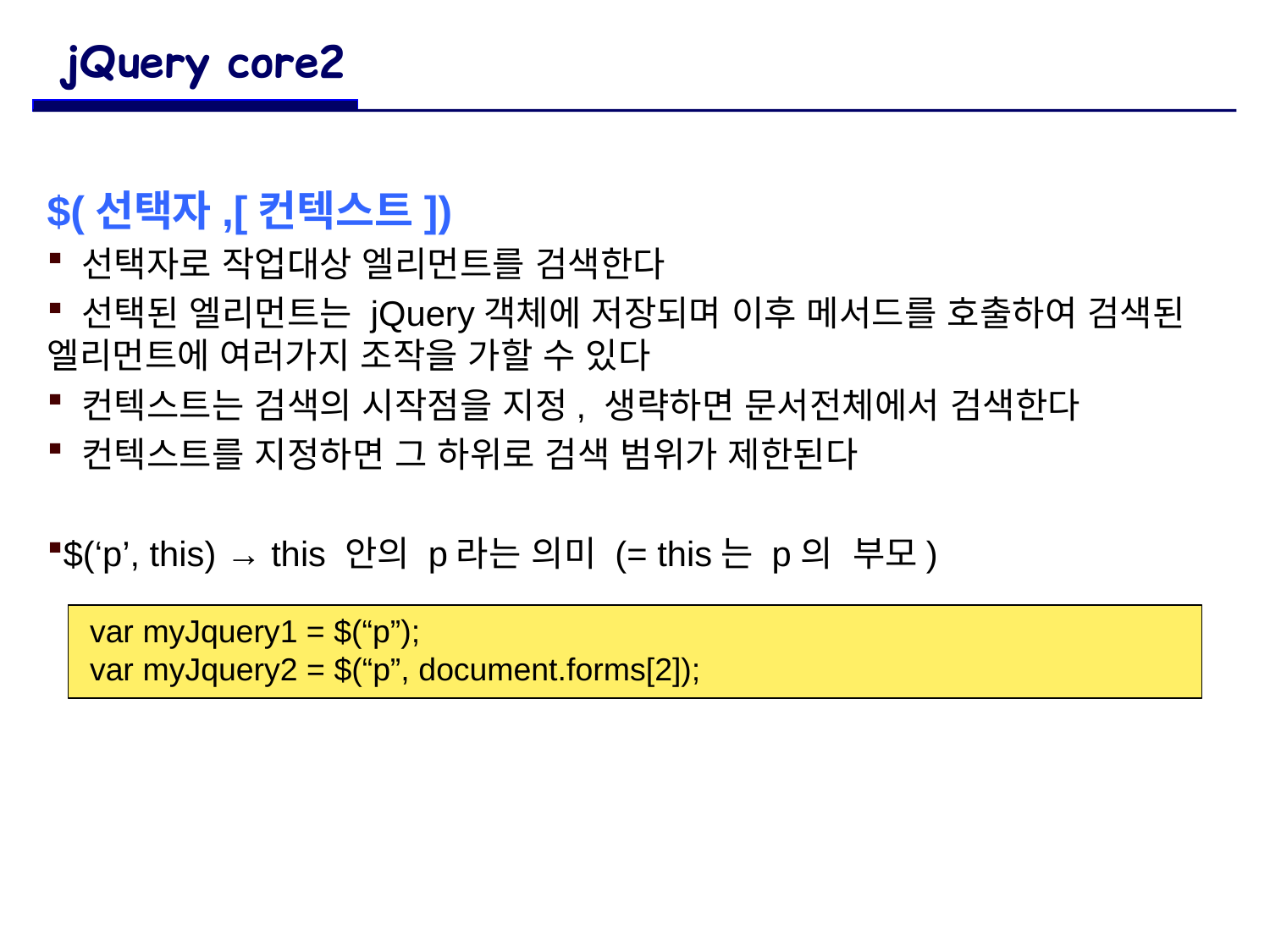

# jQuery core2
$(선택자,[컨텍스트])
 선택자로 작업대상 엘리먼트를 검색한다
 선택된 엘리먼트는 jQuery객체에 저장되며 이후 메서드를 호출하여 검색된 엘리먼트에 여러가지 조작을 가할 수 있다
 컨텍스트는 검색의 시작점을 지정, 생략하면 문서전체에서 검색한다
 컨텍스트를 지정하면 그 하위로 검색 범위가 제한된다

$(‘p’, this) → this 안의 p라는 의미 (= this는 p의  부모)
 var myJquery1 = $(“p”);
 var myJquery2 = $(“p”, document.forms[2]);